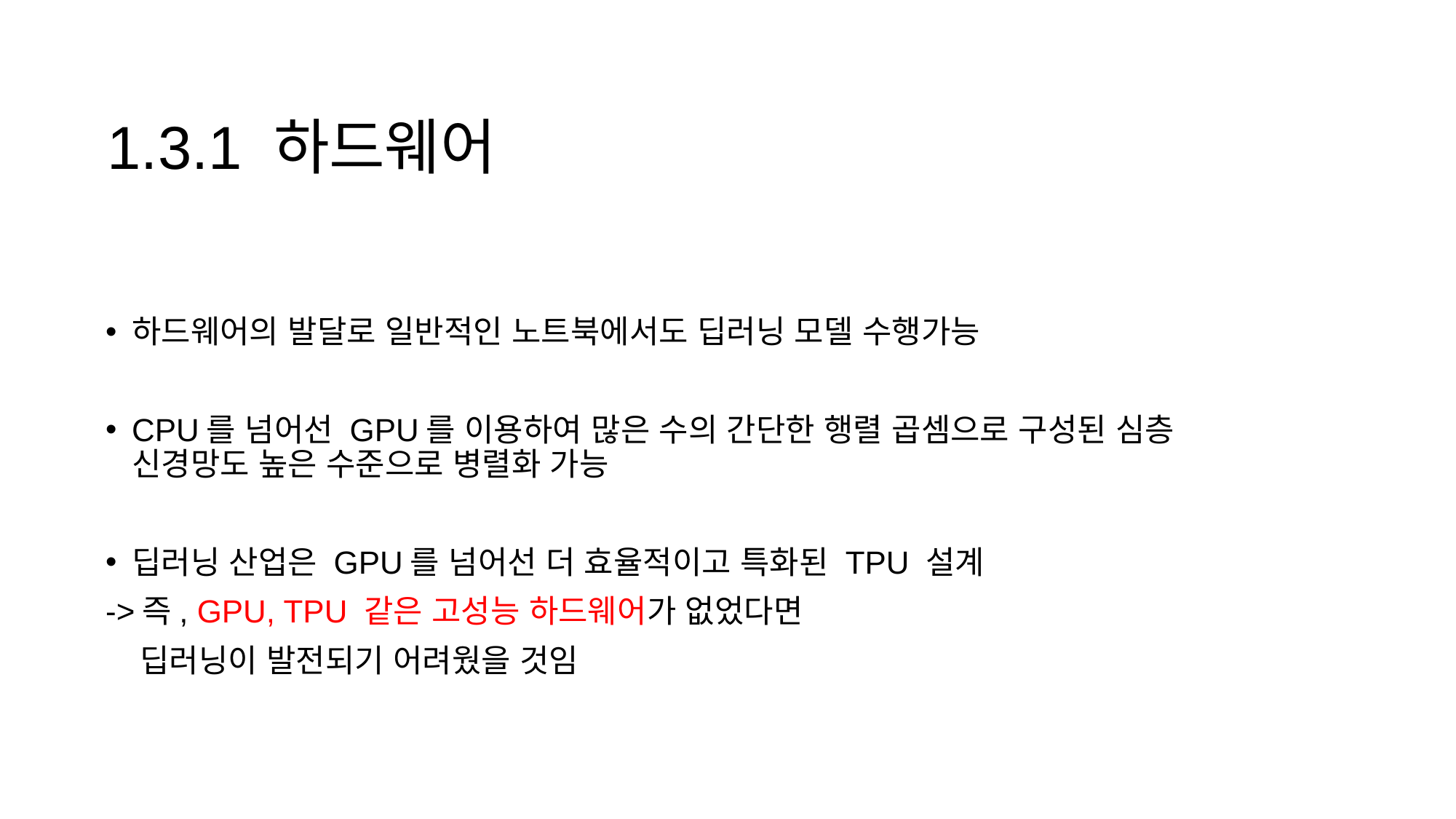

# 1.3.1 하드웨어
하드웨어의 발달로 일반적인 노트북에서도 딥러닝 모델 수행가능

CPU를 넘어선 GPU를 이용하여 많은 수의 간단한 행렬 곱셈으로 구성된 심층 신경망도 높은 수준으로 병렬화 가능

딥러닝 산업은 GPU를 넘어선 더 효율적이고 특화된 TPU 설계
->즉, GPU, TPU 같은 고성능 하드웨어가 없었다면
   딥러닝이 발전되기 어려웠을 것임